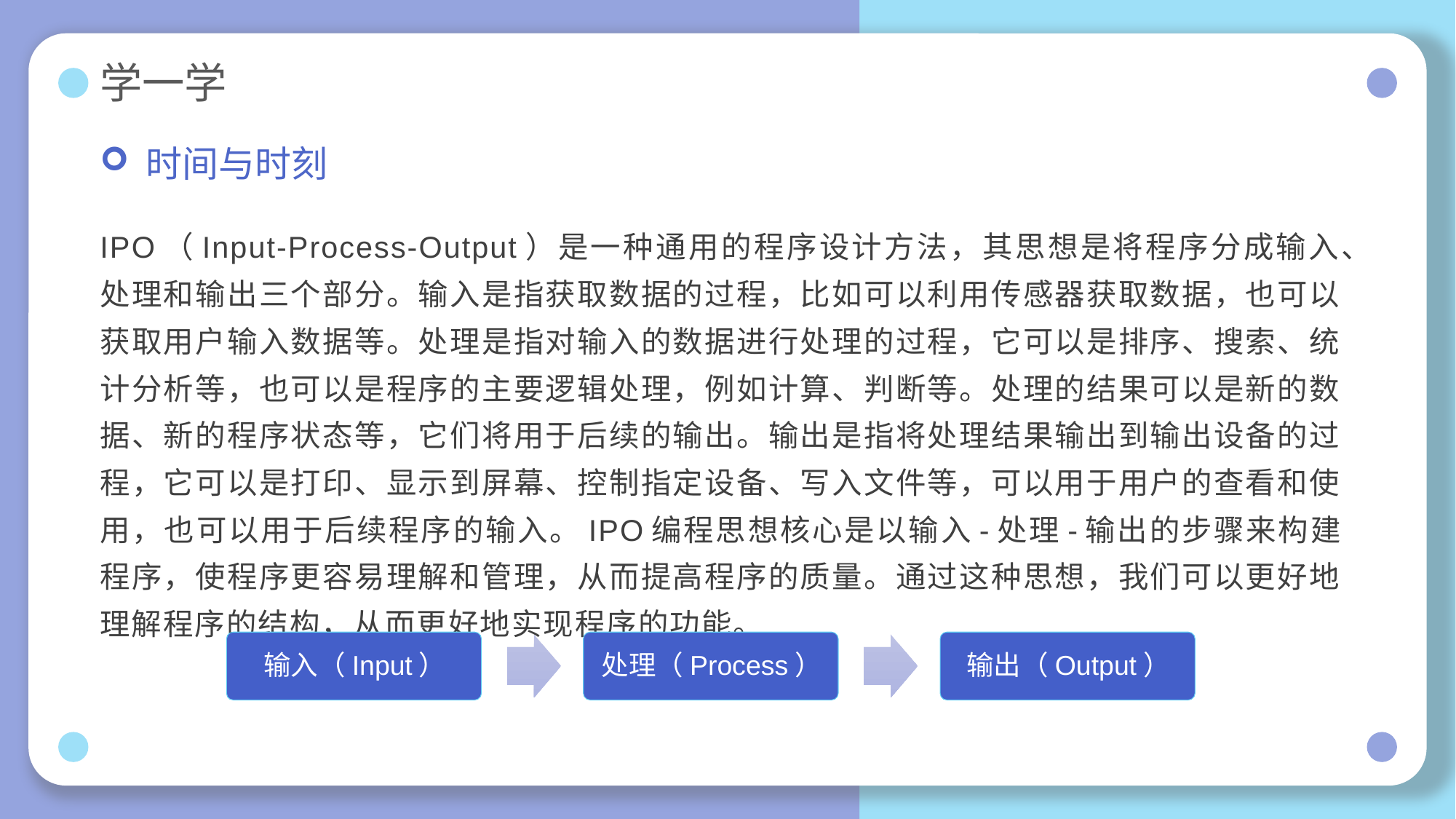

# 学一学
 时间与时刻
IPO（Input-Process-Output）是一种通用的程序设计方法，其思想是将程序分成输入、处理和输出三个部分。输入是指获取数据的过程，比如可以利用传感器获取数据，也可以获取用户输入数据等。处理是指对输入的数据进行处理的过程，它可以是排序、搜索、统计分析等，也可以是程序的主要逻辑处理，例如计算、判断等。处理的结果可以是新的数据、新的程序状态等，它们将用于后续的输出。输出是指将处理结果输出到输出设备的过程，它可以是打印、显示到屏幕、控制指定设备、写入文件等，可以用于用户的查看和使用，也可以用于后续程序的输入。IPO编程思想核心是以输入-处理-输出的步骤来构建程序，使程序更容易理解和管理，从而提高程序的质量。通过这种思想，我们可以更好地理解程序的结构，从而更好地实现程序的功能。
输入（Input）

处理（Process）

输出（Output）